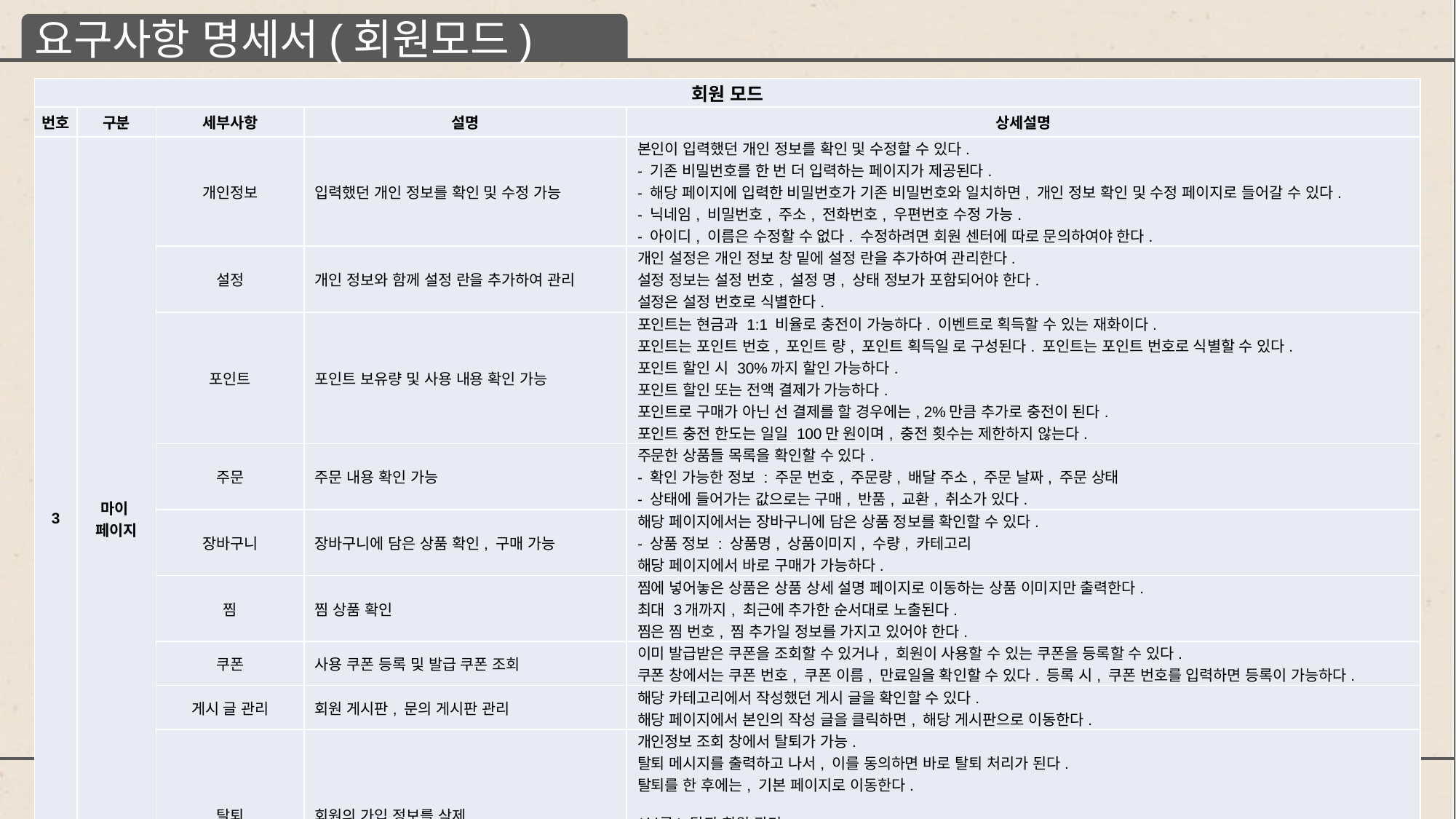

요구사항 명세서(회원모드)
| 회원 모드 |  |  |  |  |
| --- | --- | --- | --- | --- |
| 번호 | 구분 | 세부사항 | 설명 | 상세설명 |
| 3 | 마이 페이지 | 개인정보 | 입력했던 개인 정보를 확인 및 수정 가능 | 본인이 입력했던 개인 정보를 확인 및 수정할 수 있다. - 기존 비밀번호를 한 번 더 입력하는 페이지가 제공된다. - 해당 페이지에 입력한 비밀번호가 기존 비밀번호와 일치하면, 개인 정보 확인 및 수정 페이지로 들어갈 수 있다. - 닉네임, 비밀번호, 주소, 전화번호, 우편번호 수정 가능. - 아이디, 이름은 수정할 수 없다. 수정하려면 회원 센터에 따로 문의하여야 한다. |
|  |  | 설정 | 개인 정보와 함께 설정 란을 추가하여 관리 | 개인 설정은 개인 정보 창 밑에 설정 란을 추가하여 관리한다. 설정 정보는 설정 번호, 설정 명, 상태 정보가 포함되어야 한다. 설정은 설정 번호로 식별한다. |
|  |  | 포인트 | 포인트 보유량 및 사용 내용 확인 가능 | 포인트는 현금과 1:1 비율로 충전이 가능하다. 이벤트로 획득할 수 있는 재화이다. 포인트는 포인트 번호, 포인트 량, 포인트 획득일 로 구성된다. 포인트는 포인트 번호로 식별할 수 있다. 포인트 할인 시 30%까지 할인 가능하다. 포인트 할인 또는 전액 결제가 가능하다. 포인트로 구매가 아닌 선 결제를 할 경우에는, 2%만큼 추가로 충전이 된다. 포인트 충전 한도는 일일 100만 원이며, 충전 횟수는 제한하지 않는다. |
|  |  | 주문 | 주문 내용 확인 가능 | 주문한 상품들 목록을 확인할 수 있다. - 확인 가능한 정보 : 주문 번호, 주문량, 배달 주소, 주문 날짜, 주문 상태 - 상태에 들어가는 값으로는 구매, 반품, 교환, 취소가 있다. |
|  |  | 장바구니 | 장바구니에 담은 상품 확인, 구매 가능 | 해당 페이지에서는 장바구니에 담은 상품 정보를 확인할 수 있다. - 상품 정보 : 상품명, 상품이미지, 수량, 카테고리 해당 페이지에서 바로 구매가 가능하다. |
|  |  | 찜 | 찜 상품 확인 | 찜에 넣어놓은 상품은 상품 상세 설명 페이지로 이동하는 상품 이미지만 출력한다. 최대 3개까지, 최근에 추가한 순서대로 노출된다. 찜은 찜 번호, 찜 추가일 정보를 가지고 있어야 한다. |
|  |  | 쿠폰 | 사용 쿠폰 등록 및 발급 쿠폰 조회 | 이미 발급받은 쿠폰을 조회할 수 있거나, 회원이 사용할 수 있는 쿠폰을 등록할 수 있다. 쿠폰 창에서는 쿠폰 번호, 쿠폰 이름, 만료일을 확인할 수 있다. 등록 시, 쿠폰 번호를 입력하면 등록이 가능하다. |
|  |  | 게시 글 관리 | 회원 게시판, 문의 게시판 관리 | 해당 카테고리에서 작성했던 게시 글을 확인할 수 있다. 해당 페이지에서 본인의 작성 글을 클릭하면, 해당 게시판으로 이동한다. |
|  |  | 탈퇴 | 회원의 가입 정보를 삭제 | 개인정보 조회 창에서 탈퇴가 가능. 탈퇴 메시지를 출력하고 나서, 이를 동의하면 바로 탈퇴 처리가 된다. 탈퇴를 한 후에는, 기본 페이지로 이동한다. (보류) 탈퇴 회원 관리 - 탈퇴 처리 시, 입력했던 회원의 정보는 탈퇴 회원 목록으로 옮겨진다. - 탈퇴 회원 목록에서는 탈퇴 회원 번호, 탈퇴한 날짜, 보관 만료일 정보를 반드시 가지고 있어야 한다. - 탈퇴 회원은 탈퇴 번호로 식별한다. |